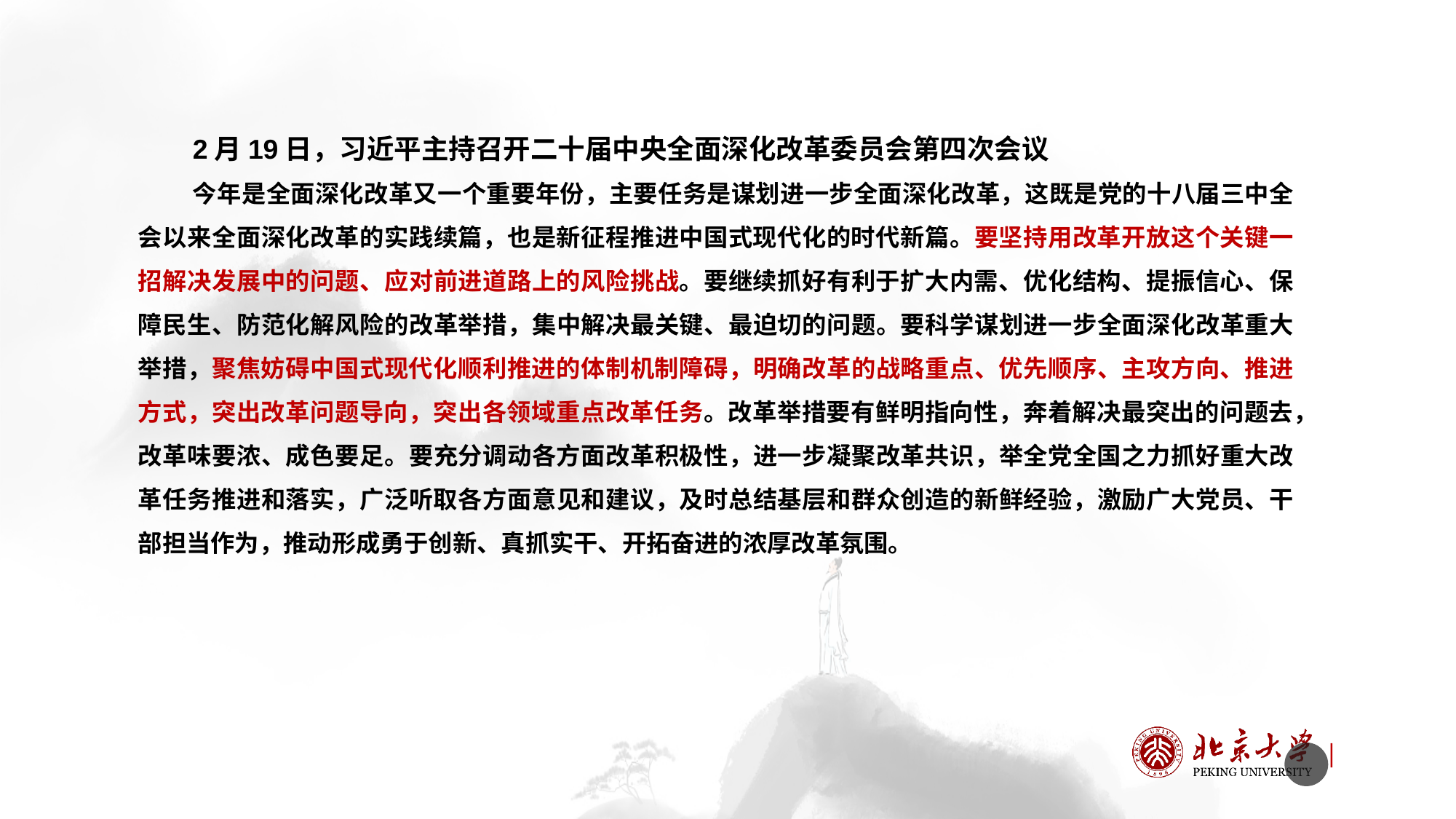

2月19日，习近平主持召开二十届中央全面深化改革委员会第四次会议
今年是全面深化改革又一个重要年份，主要任务是谋划进一步全面深化改革，这既是党的十八届三中全会以来全面深化改革的实践续篇，也是新征程推进中国式现代化的时代新篇。要坚持用改革开放这个关键一招解决发展中的问题、应对前进道路上的风险挑战。要继续抓好有利于扩大内需、优化结构、提振信心、保障民生、防范化解风险的改革举措，集中解决最关键、最迫切的问题。要科学谋划进一步全面深化改革重大举措，聚焦妨碍中国式现代化顺利推进的体制机制障碍，明确改革的战略重点、优先顺序、主攻方向、推进方式，突出改革问题导向，突出各领域重点改革任务。改革举措要有鲜明指向性，奔着解决最突出的问题去，改革味要浓、成色要足。要充分调动各方面改革积极性，进一步凝聚改革共识，举全党全国之力抓好重大改革任务推进和落实，广泛听取各方面意见和建议，及时总结基层和群众创造的新鲜经验，激励广大党员、干部担当作为，推动形成勇于创新、真抓实干、开拓奋进的浓厚改革氛围。
26